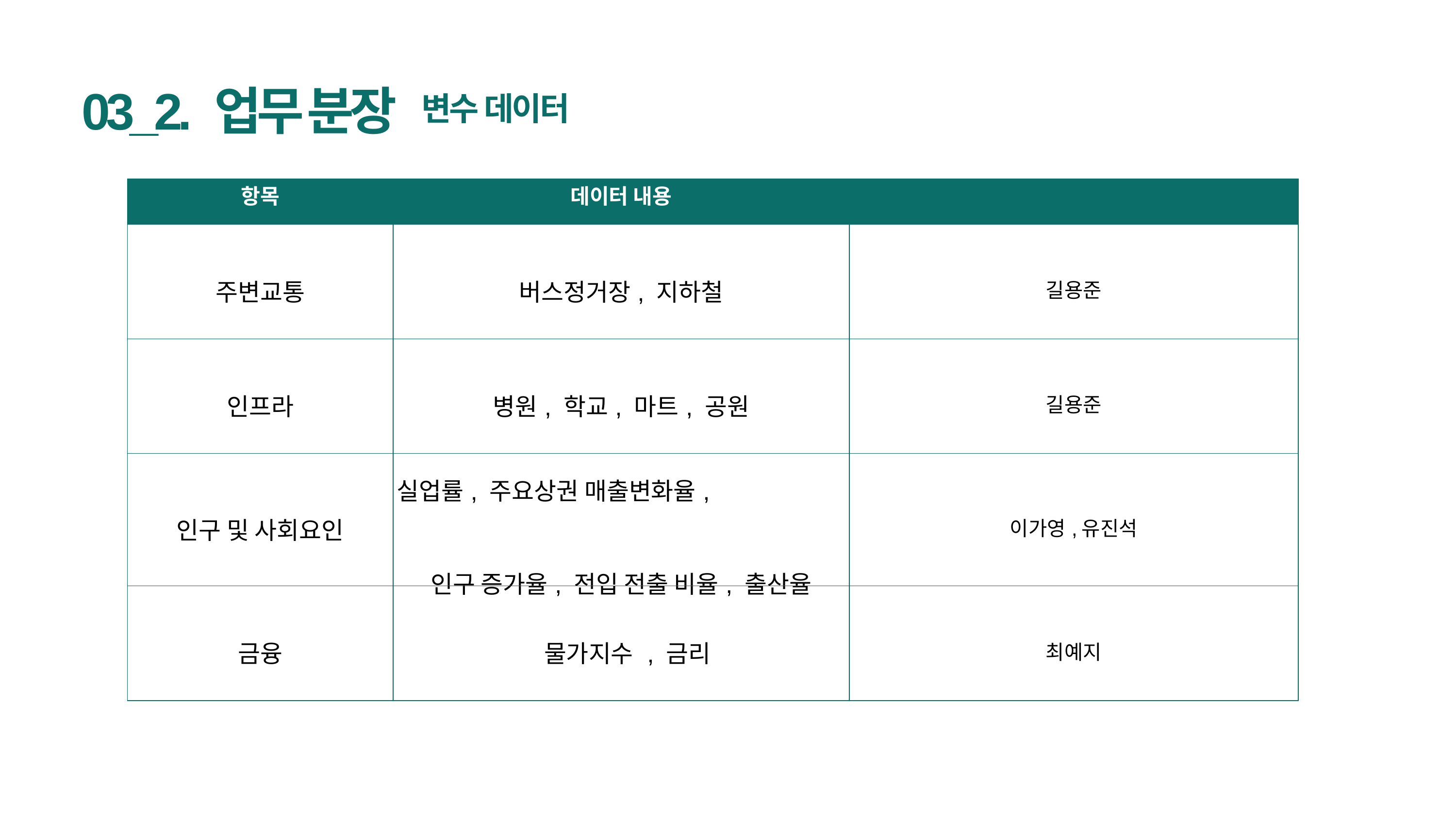

03_2. 업무 분장
변수 데이터
| 항목 | 데이터 내용 |  |
| --- | --- | --- |
| 주변교통 | 버스정거장, 지하철 | 길용준 |
| 인프라 | 병원, 학교, 마트, 공원 | 길용준 |
| 인구 및 사회요인 | 실업률, 주요상권 매출변화율, 인구 증가율, 전입 전출 비율, 출산율 | 이가영,유진석 |
| 금융 | 물가지수 , 금리 | 최예지 |